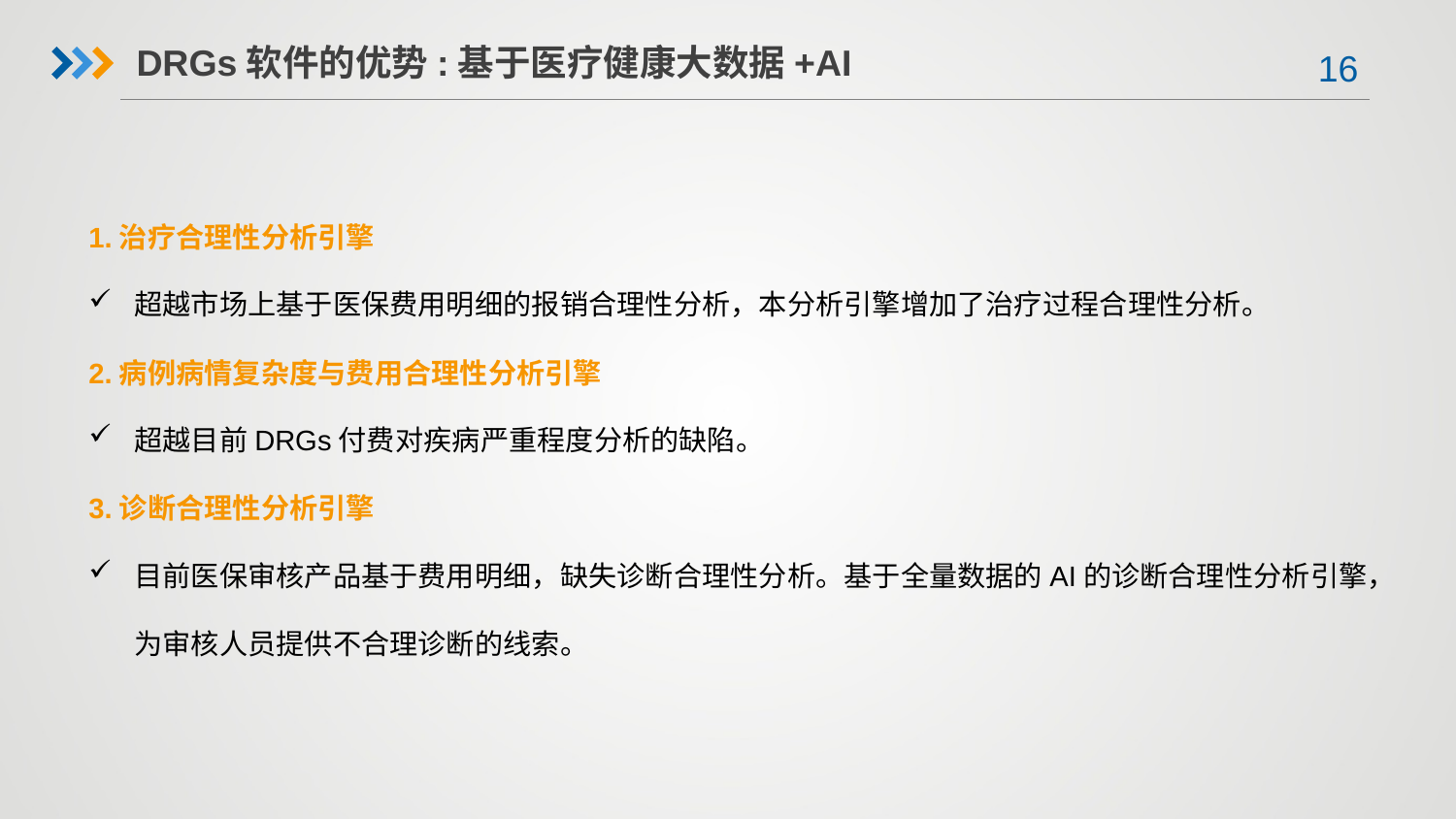

DRGs软件的优势:基于医疗健康大数据+AI
1.治疗合理性分析引擎
超越市场上基于医保费用明细的报销合理性分析，本分析引擎增加了治疗过程合理性分析。
2.病例病情复杂度与费用合理性分析引擎
超越目前DRGs付费对疾病严重程度分析的缺陷。
3.诊断合理性分析引擎
目前医保审核产品基于费用明细，缺失诊断合理性分析。基于全量数据的AI的诊断合理性分析引擎，为审核人员提供不合理诊断的线索。